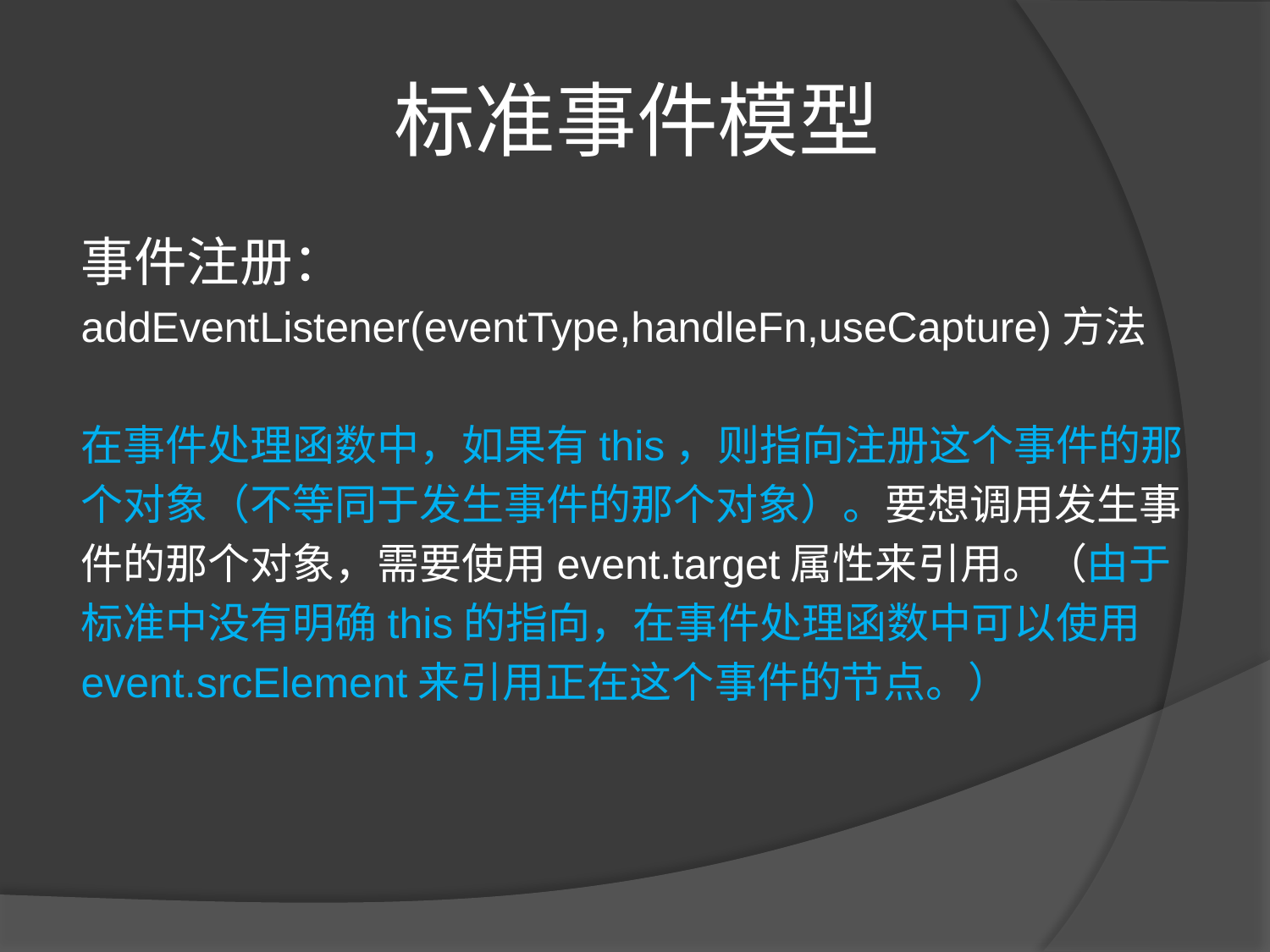

# 标准事件模型
事件注册：
addEventListener(eventType,handleFn,useCapture)方法

在事件处理函数中，如果有this，则指向注册这个事件的那
个对象（不等同于发生事件的那个对象）。要想调用发生事
件的那个对象，需要使用event.target属性来引用。（由于
标准中没有明确this的指向，在事件处理函数中可以使用
event.srcElement来引用正在这个事件的节点。）